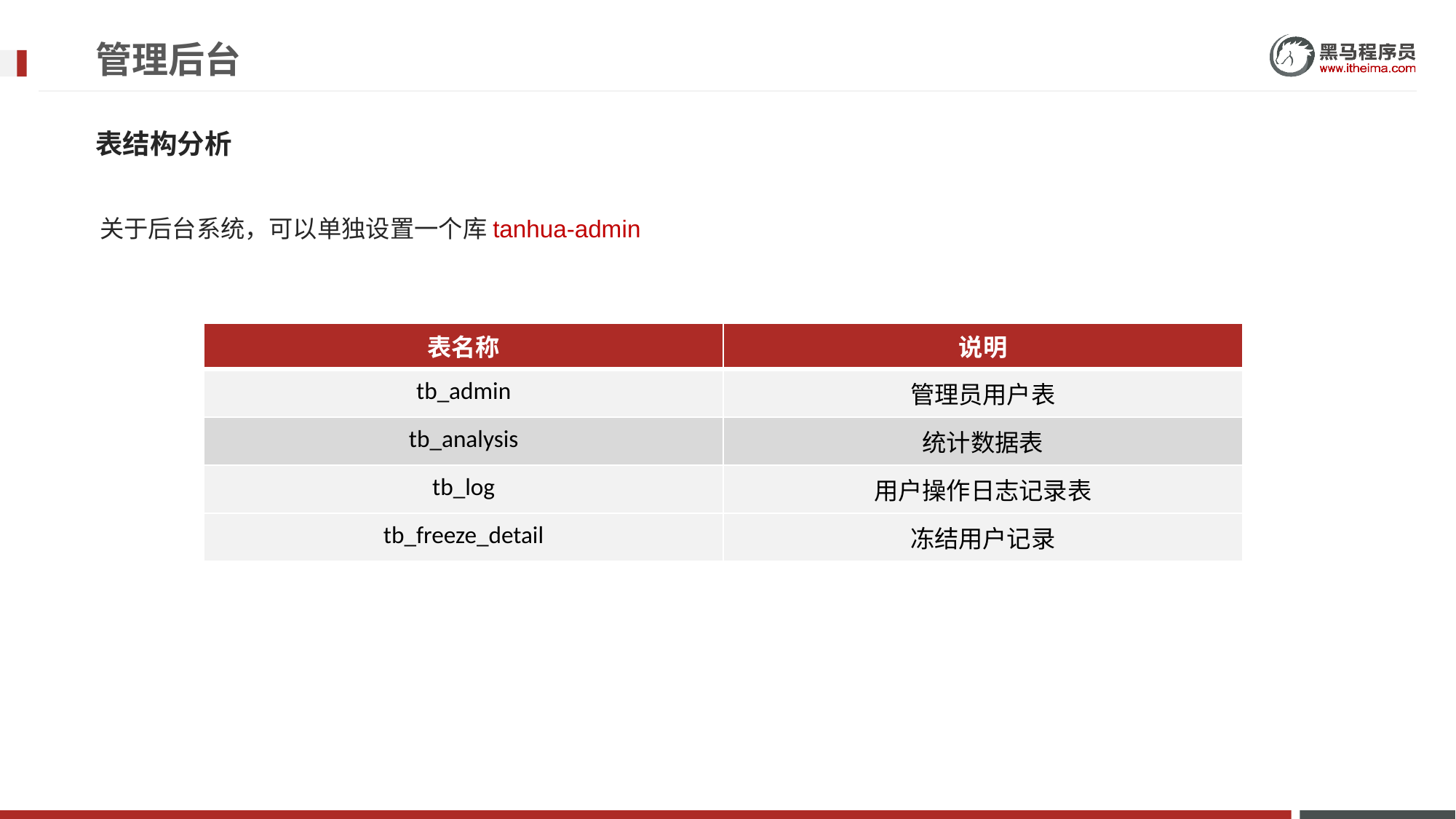

# 管理后台
表结构分析
关于后台系统，可以单独设置一个库tanhua-admin
| 表名称 | 说明 |
| --- | --- |
| tb\_admin | 管理员用户表 |
| tb\_analysis | 统计数据表 |
| tb\_log | 用户操作日志记录表 |
| tb\_freeze\_detail | 冻结用户记录 |